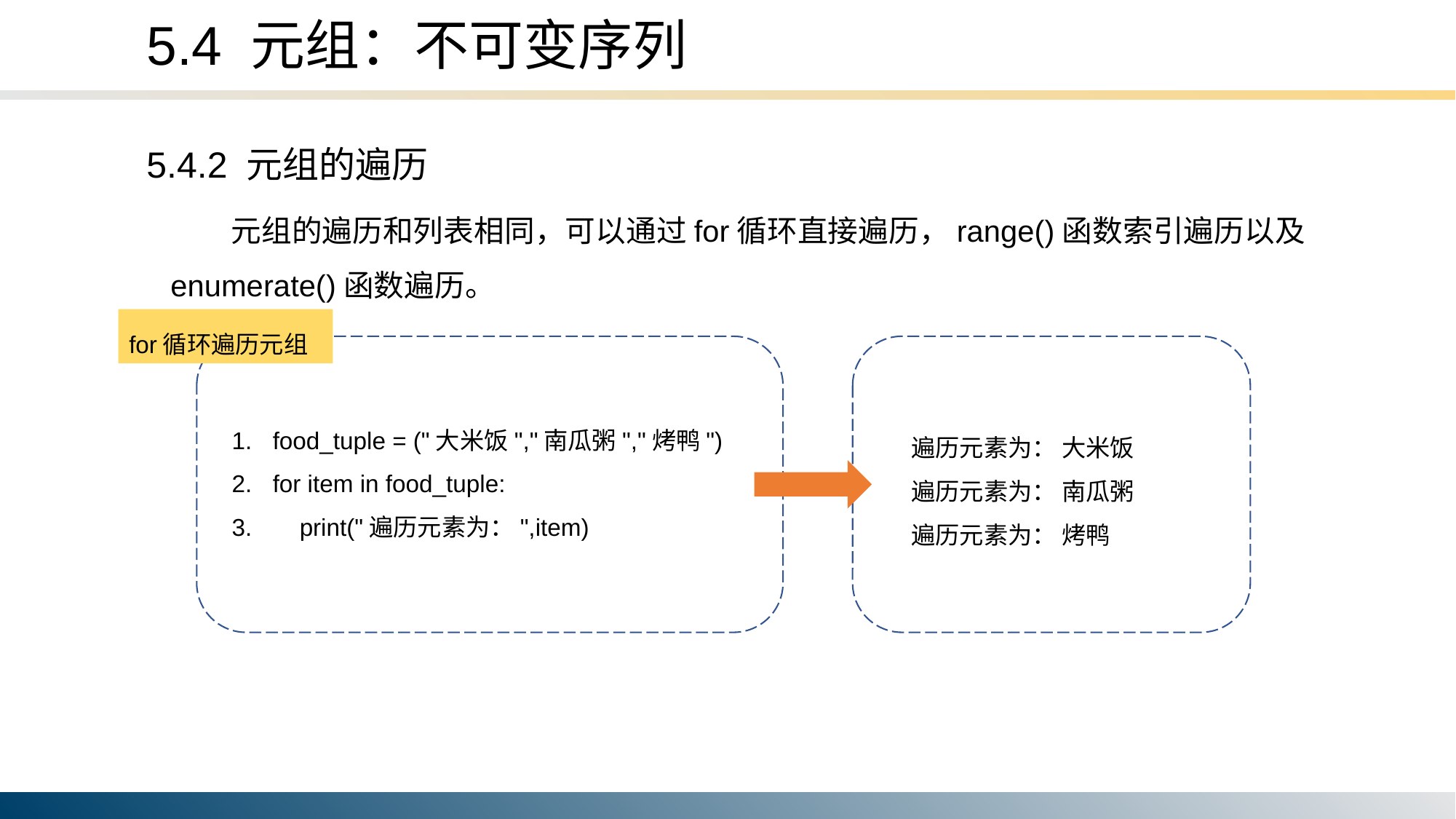

5.4 元组：不可变序列
5.4.2 元组的遍历
元组的遍历和列表相同，可以通过for循环直接遍历，range()函数索引遍历以及enumerate()函数遍历。
for循环遍历元组

food_tuple = ("大米饭","南瓜粥","烤鸭")
for item in food_tuple:
    print("遍历元素为：",item)
遍历元素为： 大米饭
遍历元素为： 南瓜粥
遍历元素为： 烤鸭